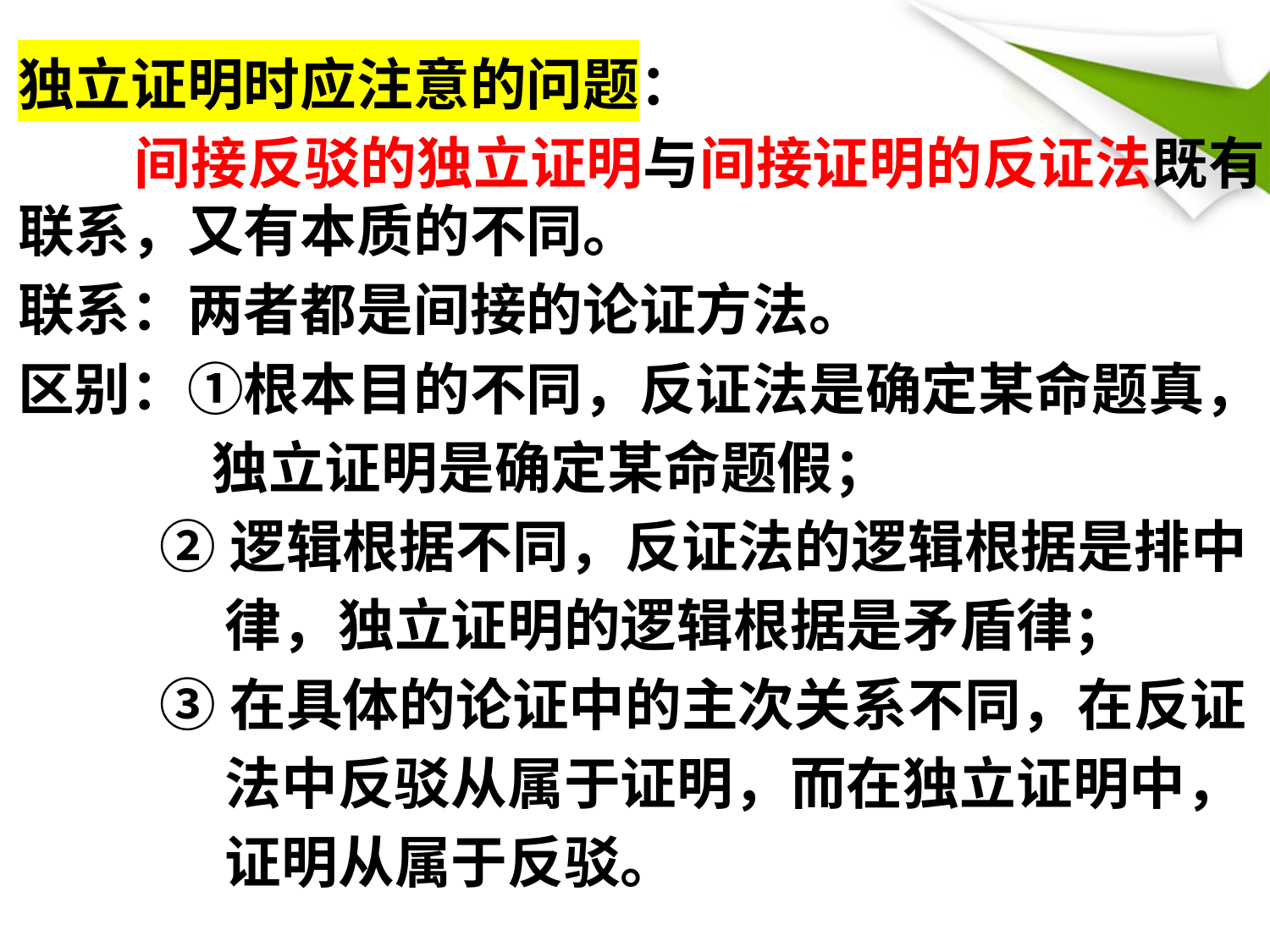

独立证明时应注意的问题：
        间接反驳的独立证明与间接证明的反证法既有联系，又有本质的不同。
联系：两者都是间接的论证方法。
区别：①根本目的不同，反证法是确定某命题真，
              独立证明是确定某命题假；
           ②逻辑根据不同，反证法的逻辑根据是排中
               律，独立证明的逻辑根据是矛盾律；
           ③在具体的论证中的主次关系不同，在反证
               法中反驳从属于证明，而在独立证明中，
               证明从属于反驳。